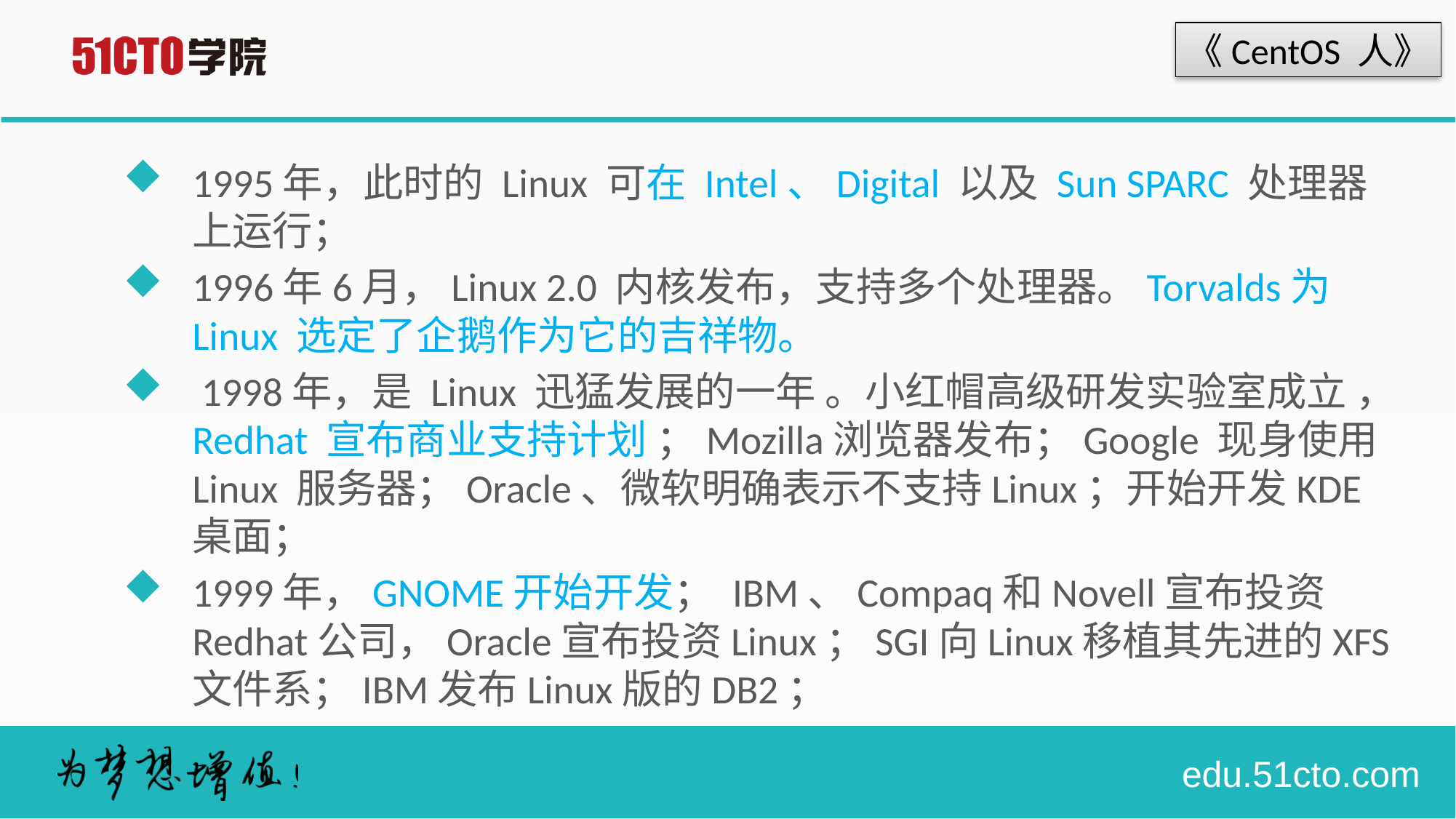

《CentOS 人》
1995年，此时的 Linux 可在 Intel、Digital 以及 Sun SPARC 处理器上运行；
1996年6月，Linux 2.0 内核发布，支持多个处理器。Torvalds为Linux 选定了企鹅作为它的吉祥物。
 1998年，是 Linux 迅猛发展的一年 。小红帽高级研发实验室成立 ，Redhat 宣布商业支持计划 ；Mozilla浏览器发布；Google 现身使用 Linux 服务器；Oracle、微软明确表示不支持Linux；开始开发KDE桌面；
1999年，GNOME开始开发； IBM、Compaq和Novell宣布投资Redhat公司，Oracle宣布投资Linux；SGI向Linux移植其先进的XFS文件系；IBM发布Linux版的DB2；